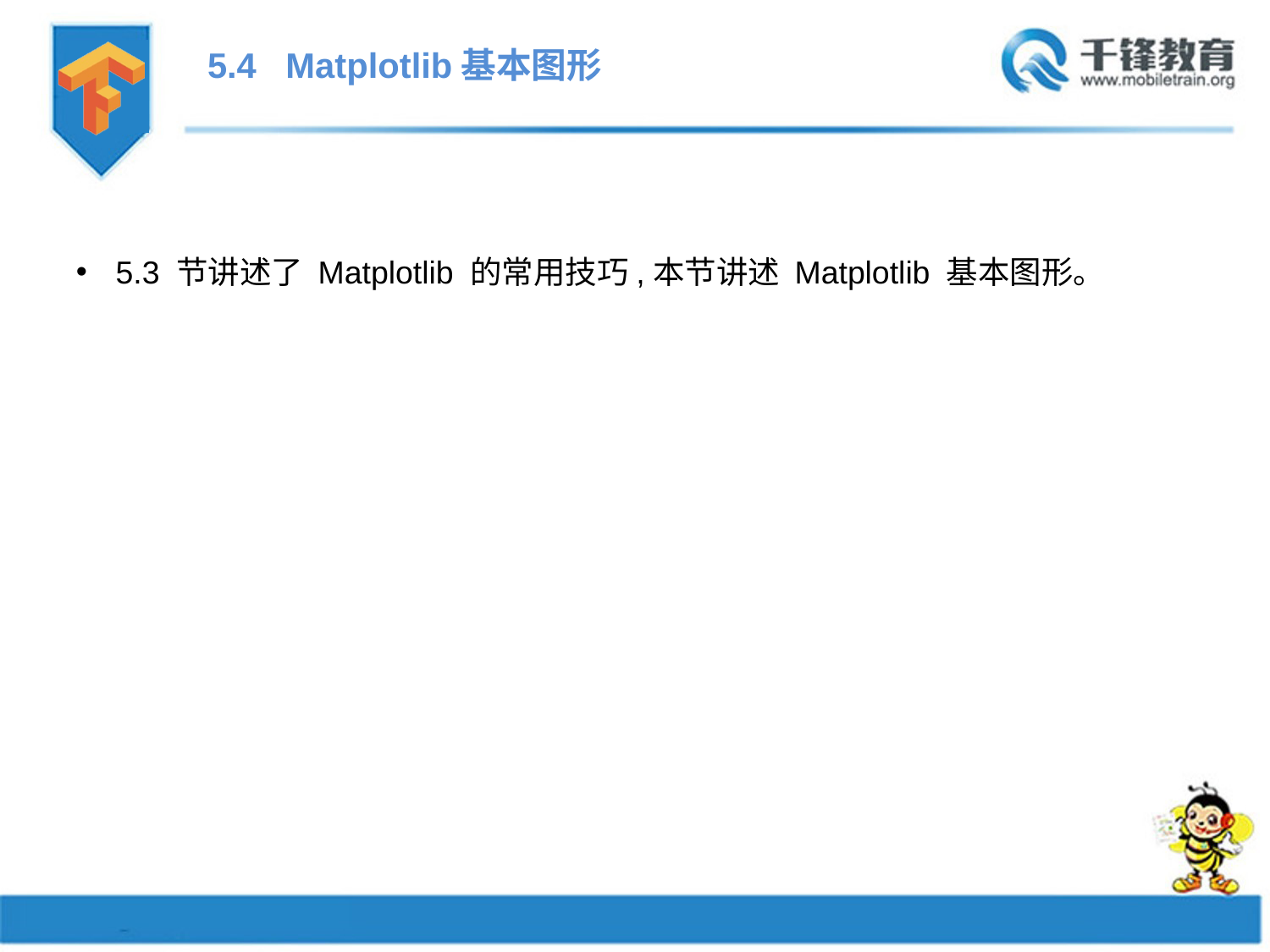

5.4   Matplotlib基本图形
5.3 节讲述了 Matplotlib 的常用技巧,本节讲述 Matplotlib 基本图形。